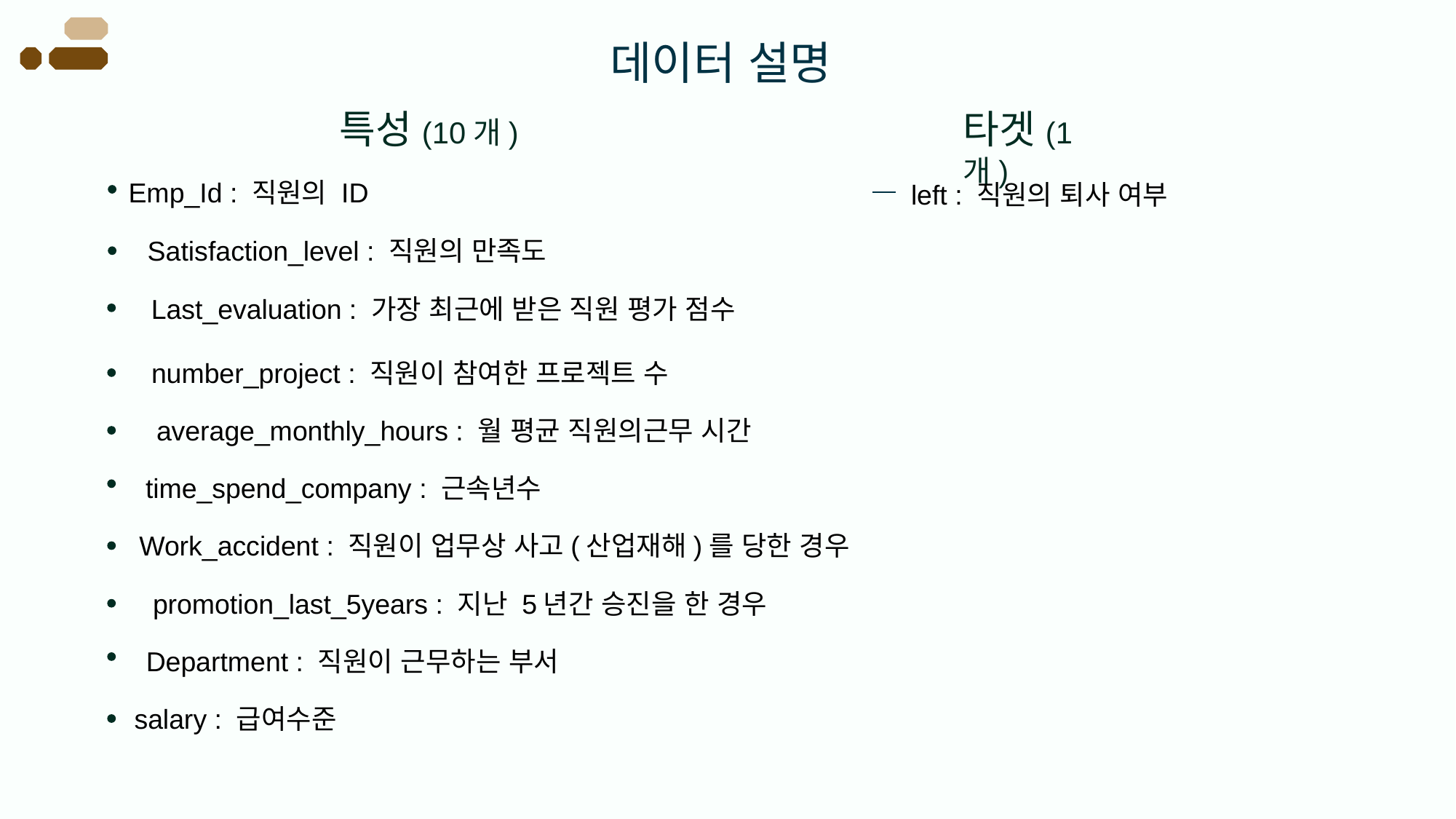

데이터 설명

특성(10개)
타겟(1개)
Emp_Id : 직원의 ID

Satisfaction_level : 직원의 만족도
Last_evaluation : 가장 최근에 받은 직원 평가 점수
number_project : 직원이 참여한 프로젝트 수
average_monthly_hours : 월 평균 직원의근무 시간
time_spend_company : 근속년수
Work_accident : 직원이 업무상 사고(산업재해)를 당한 경우
promotion_last_5years : 지난 5년간 승진을 한 경우
Department : 직원이 근무하는 부서
salary : 급여수준
left : 직원의 퇴사 여부